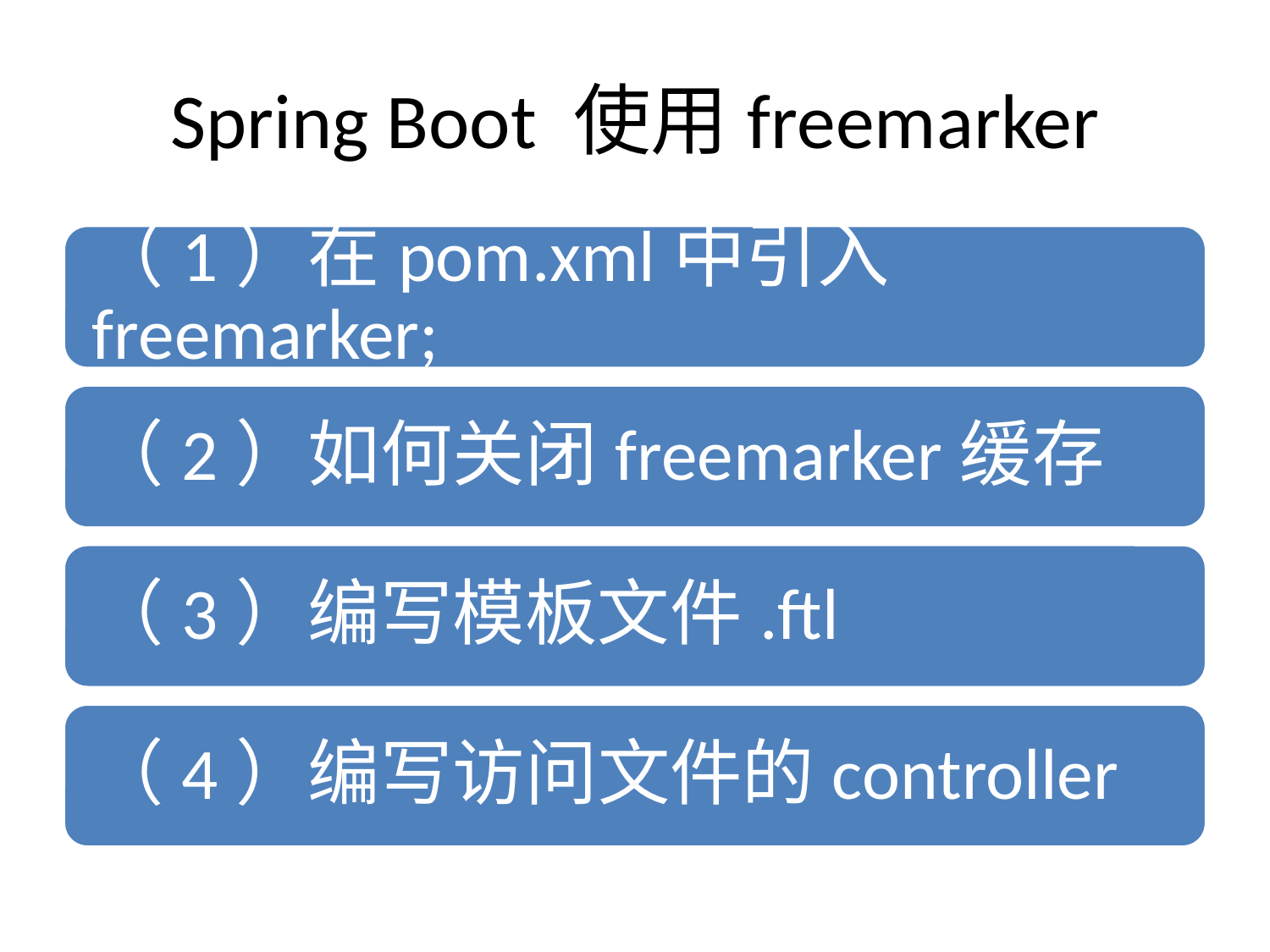

# Spring Boot 使用freemarker
（1）在pom.xml中引入freemarker;
（2）如何关闭freemarker缓存
（3）编写模板文件.ftl
（4）编写访问文件的controller